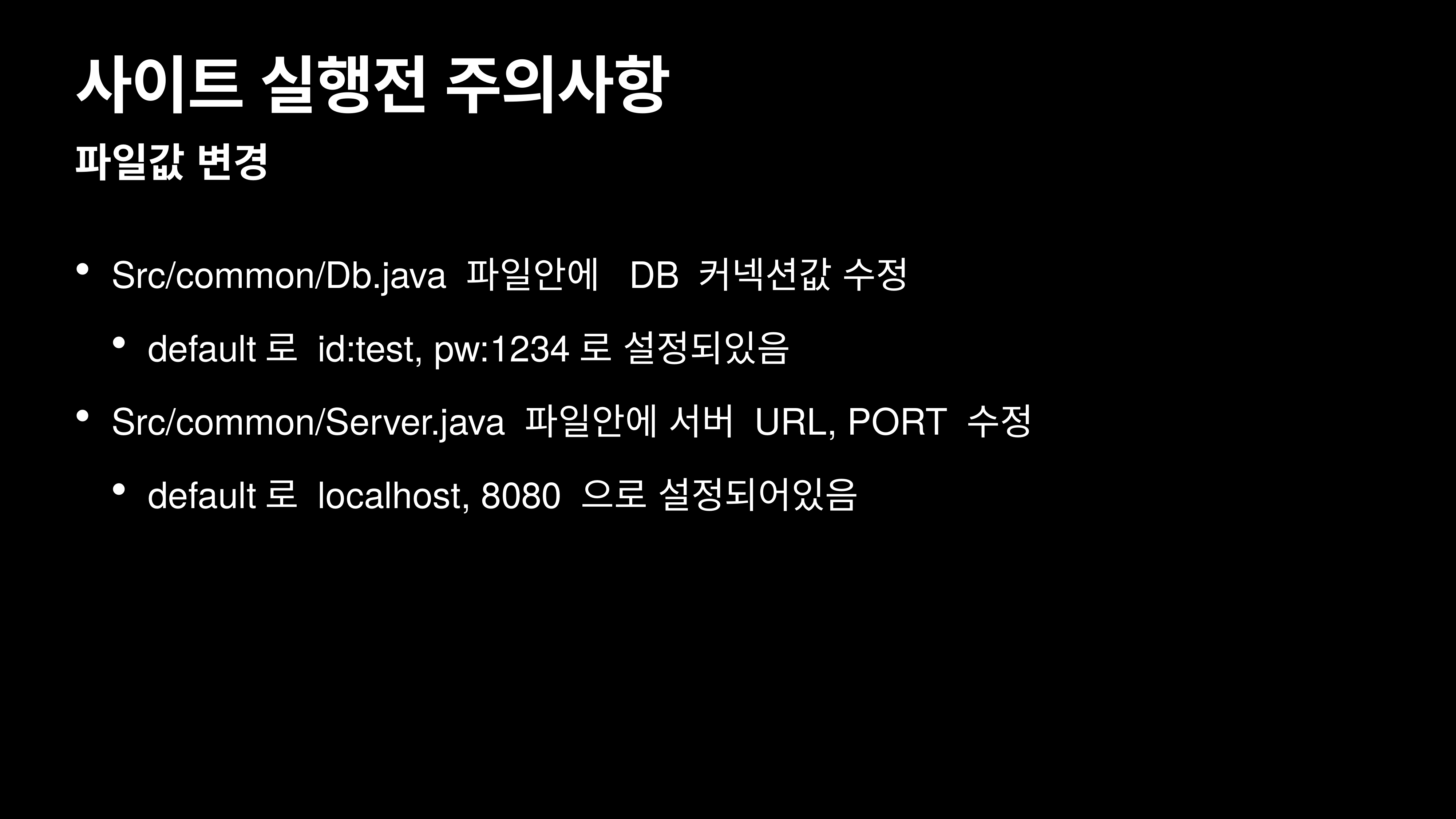

# 사이트 실행전 주의사항
파일값 변경
Src/common/Db.java 파일안에  DB 커넥션값 수정
default로 id:test, pw:1234로 설정되있음
Src/common/Server.java 파일안에 서버 URL, PORT 수정
default로 localhost, 8080 으로 설정되어있음